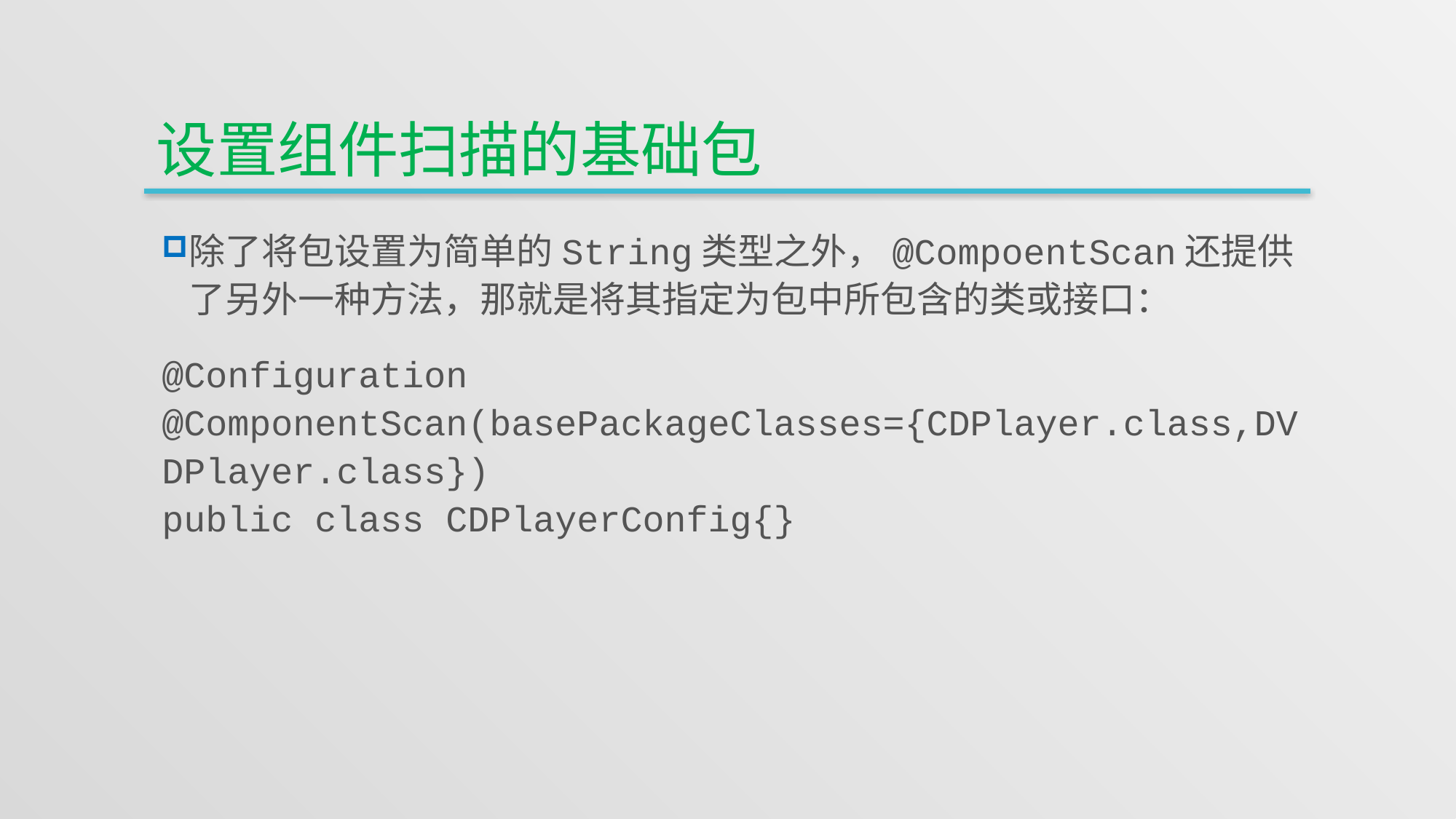

# 设置组件扫描的基础包
除了将包设置为简单的String类型之外，@CompoentScan还提供了另外一种方法，那就是将其指定为包中所包含的类或接口：
@Configuration
@ComponentScan(basePackageClasses={CDPlayer.class,DVDPlayer.class})
public class CDPlayerConfig{}